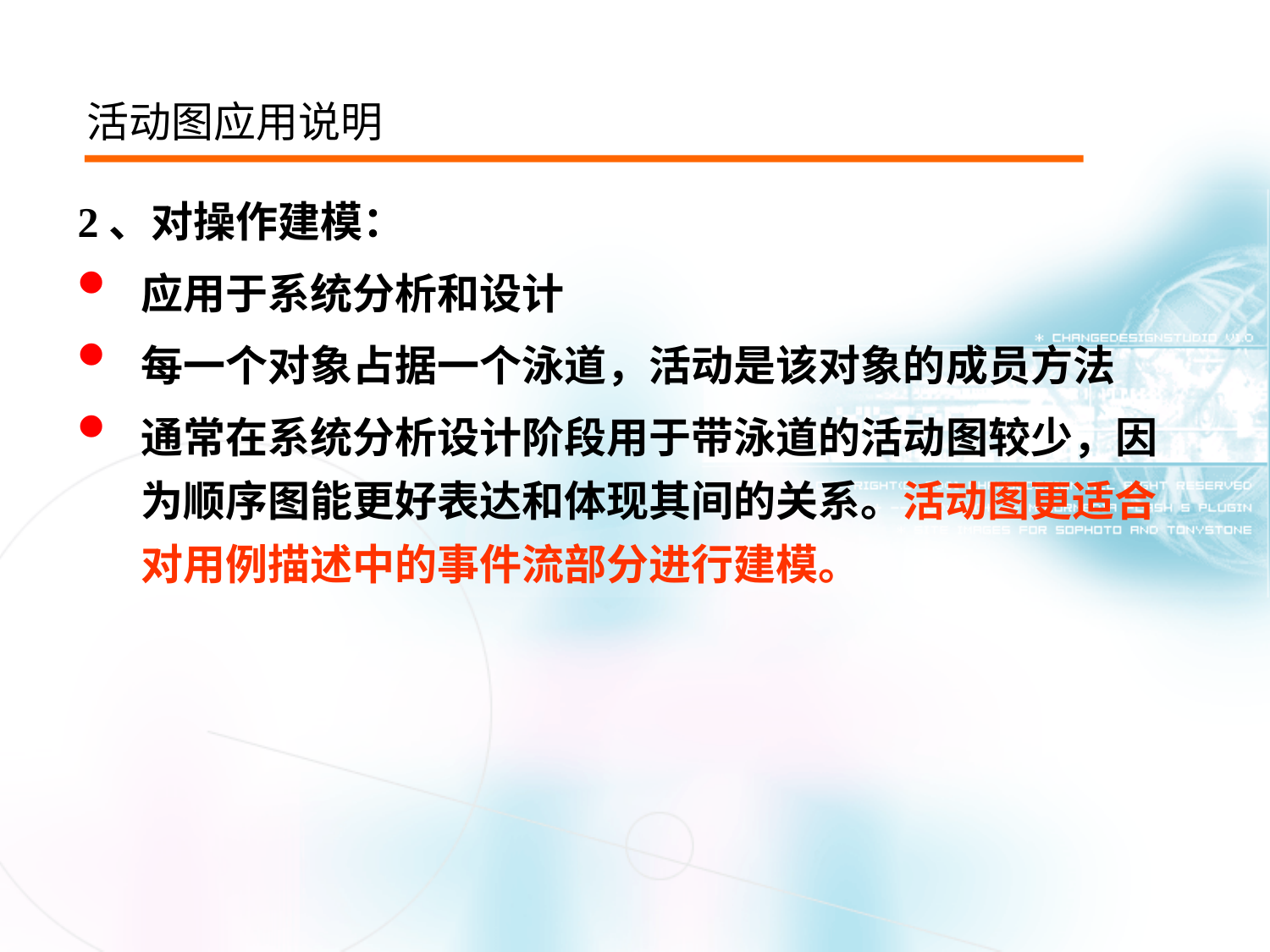

活动图应用说明
2、对操作建模：
应用于系统分析和设计
每一个对象占据一个泳道，活动是该对象的成员方法
通常在系统分析设计阶段用于带泳道的活动图较少，因为顺序图能更好表达和体现其间的关系。活动图更适合对用例描述中的事件流部分进行建模。